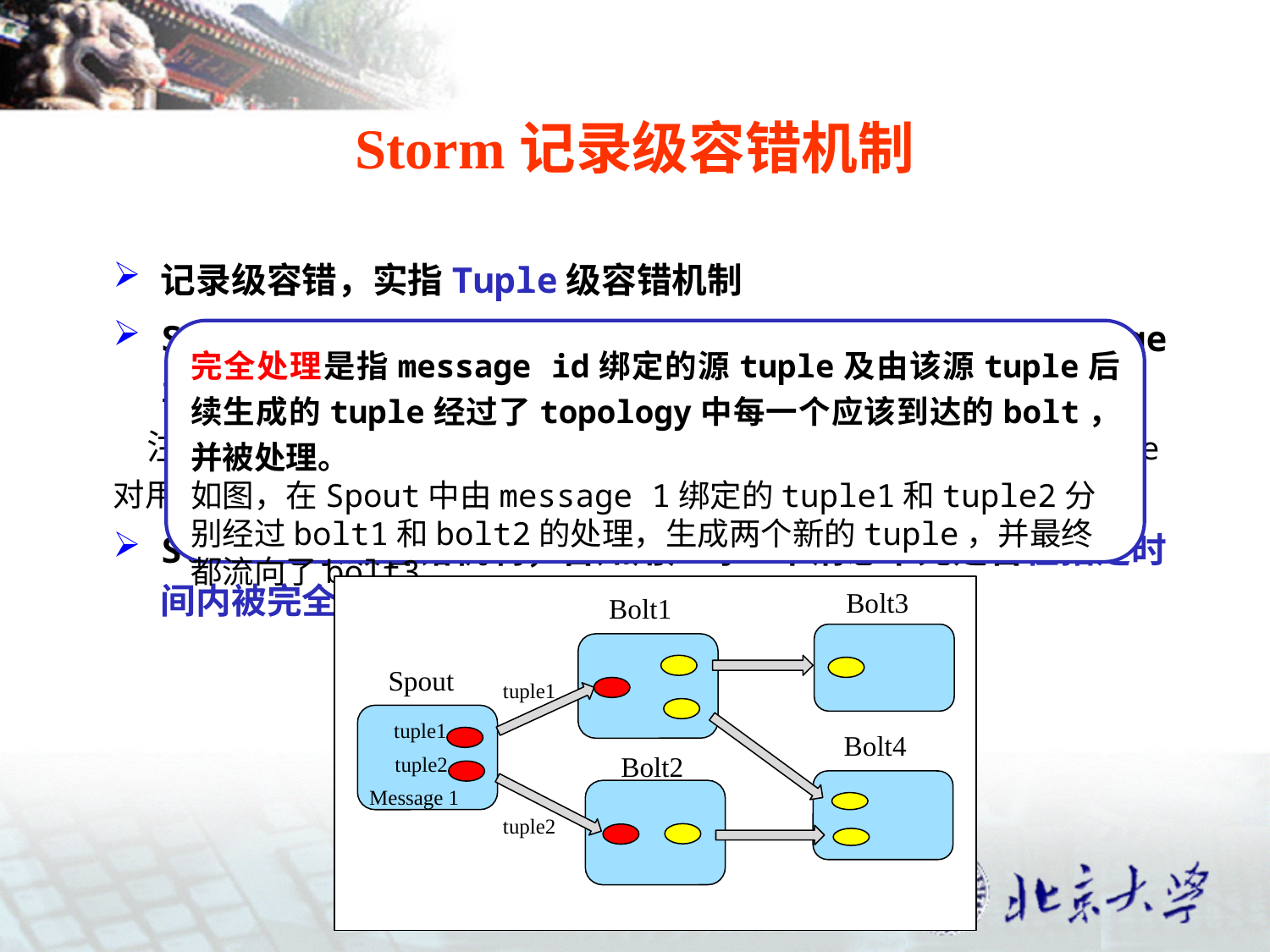

# Storm记录级容错机制
记录级容错，实指Tuple级容错机制
Spout发射一个新的源tuple时，为其指定一个message id。
   注：多个源tuple可以共用一个message id，表示这多个源 tuple对用户来说是同一个消息单元。
Storm记录级容错机制，告知用户每一个消息单元是否在指定时间内被完全处理。
完全处理是指message id绑定的源tuple及由该源tuple后续生成的tuple经过了topology中每一个应该到达的bolt，并被处理。
如图，在Spout中由message 1绑定的tuple1和tuple2分别经过bolt1和bolt2的处理，生成两个新的tuple，并最终都流向了bolt3。

Bolt1

Spout

tuple1

tuple2
Message 1
tuple1

Bolt4

Bolt2

tuple2

Bolt3